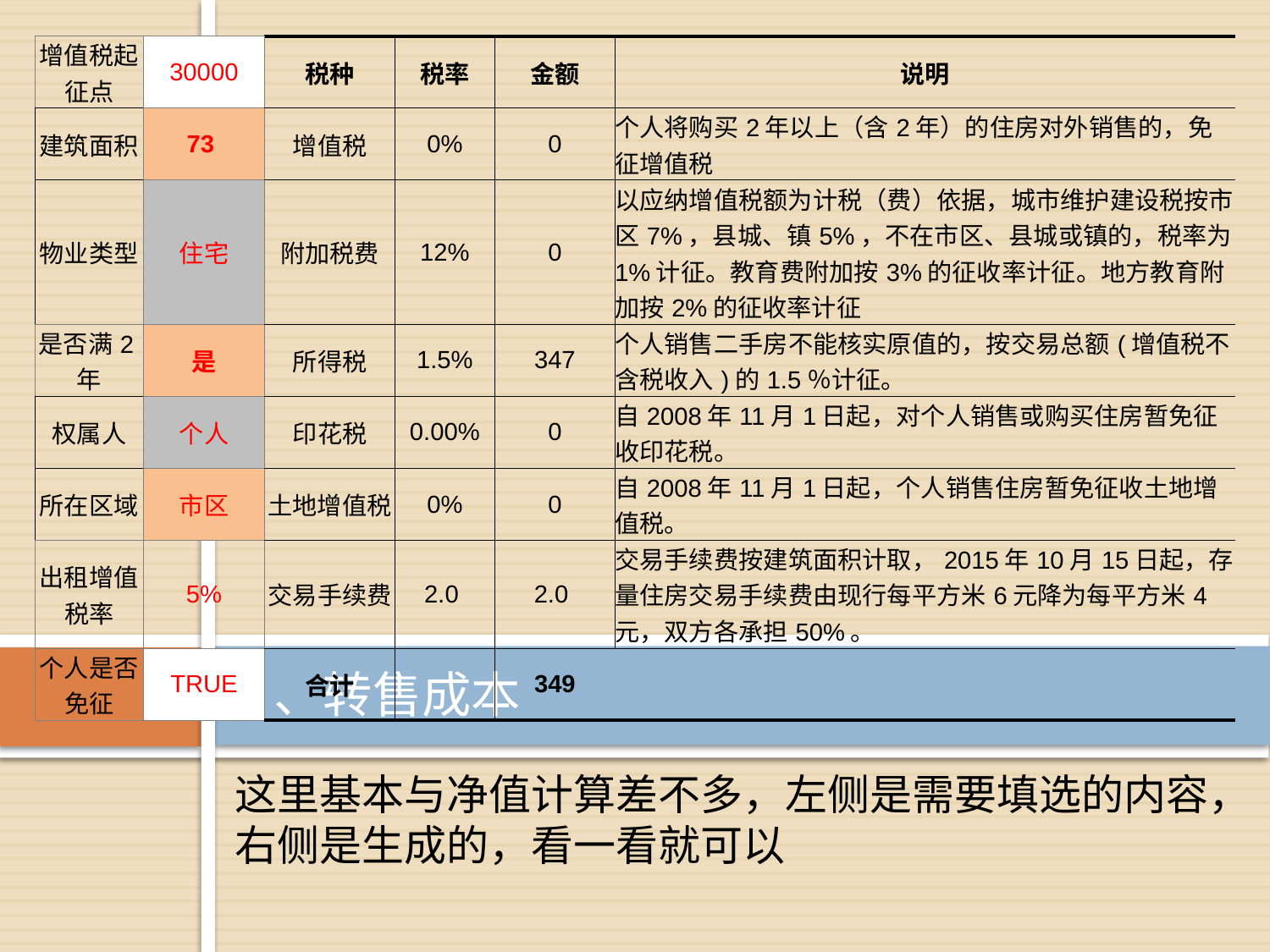

| 增值税起征点 | 30000 | 税种 | 税率 | 金额 | 说明 |
| --- | --- | --- | --- | --- | --- |
| 建筑面积 | 73 | 增值税 | 0% | 0 | 个人将购买2年以上（含2年）的住房对外销售的，免征增值税 |
| 物业类型 | 住宅 | 附加税费 | 12% | 0 | 以应纳增值税额为计税（费）依据，城市维护建设税按市区7%，县城、镇5%，不在市区、县城或镇的，税率为1%计征。教育费附加按3%的征收率计征。地方教育附加按2%的征收率计征 |
| 是否满2年 | 是 | 所得税 | 1.5% | 347 | 个人销售二手房不能核实原值的，按交易总额(增值税不含税收入)的1.5％计征。 |
| 权属人 | 个人 | 印花税 | 0.00% | 0 | 自2008年11月1日起，对个人销售或购买住房暂免征收印花税。 |
| 所在区域 | 市区 | 土地增值税 | 0% | 0 | 自2008年11月1日起，个人销售住房暂免征收土地增值税。 |
| 出租增值税率 | 5% | 交易手续费 | 2.0 | 2.0 | 交易手续费按建筑面积计取，2015年10月15日起，存量住房交易手续费由现行每平方米6元降为每平方米4元，双方各承担50%。 |
| 个人是否免征 | TRUE | 合计 |  | 349 |  |
# 3、转售成本
这里基本与净值计算差不多，左侧是需要填选的内容，右侧是生成的，看一看就可以